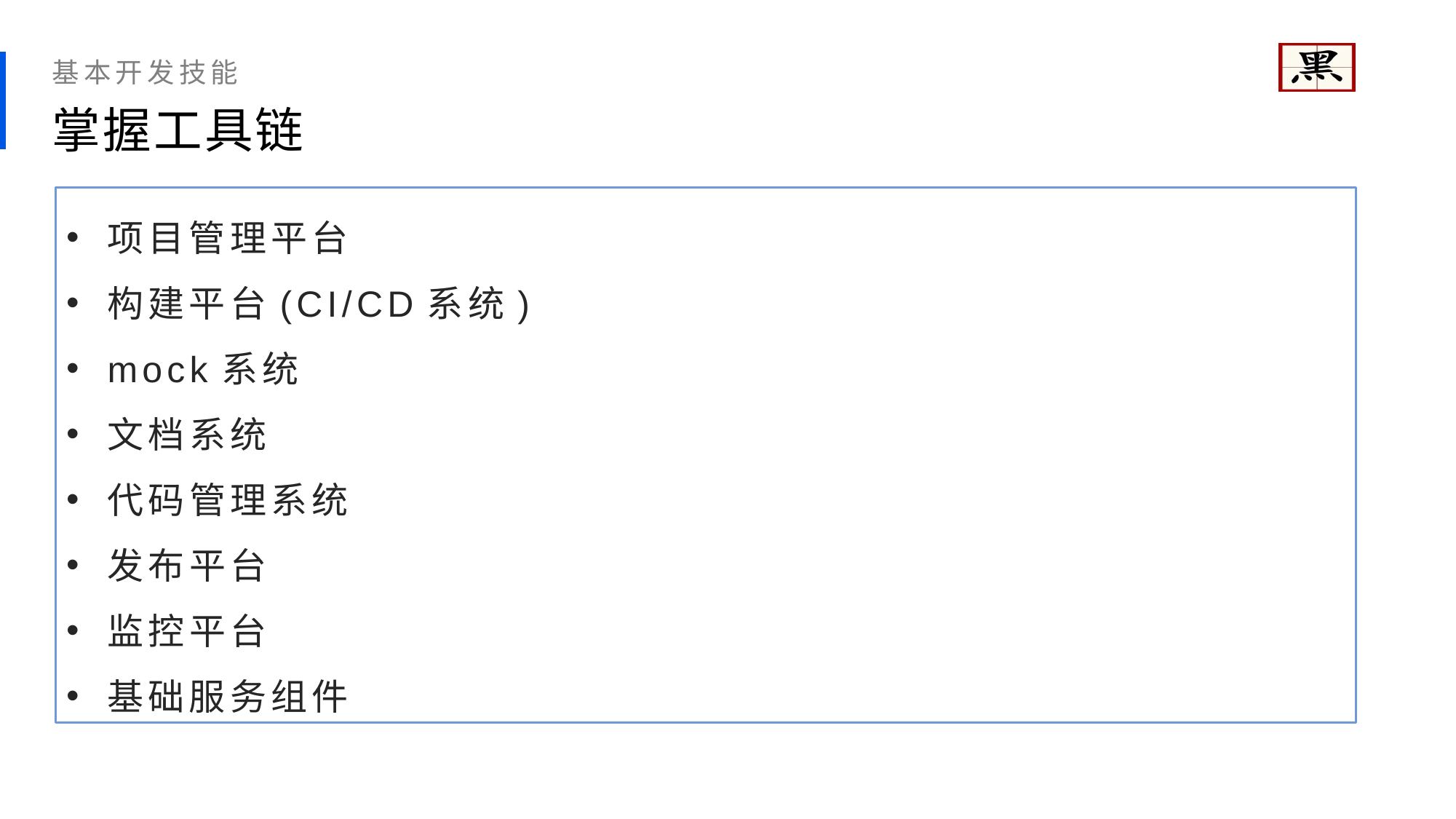

基本开发技能

掌握工具链
项目管理平台
构建平台(CI/CD系统)
mock系统
文档系统
代码管理系统
发布平台
监控平台
基础服务组件